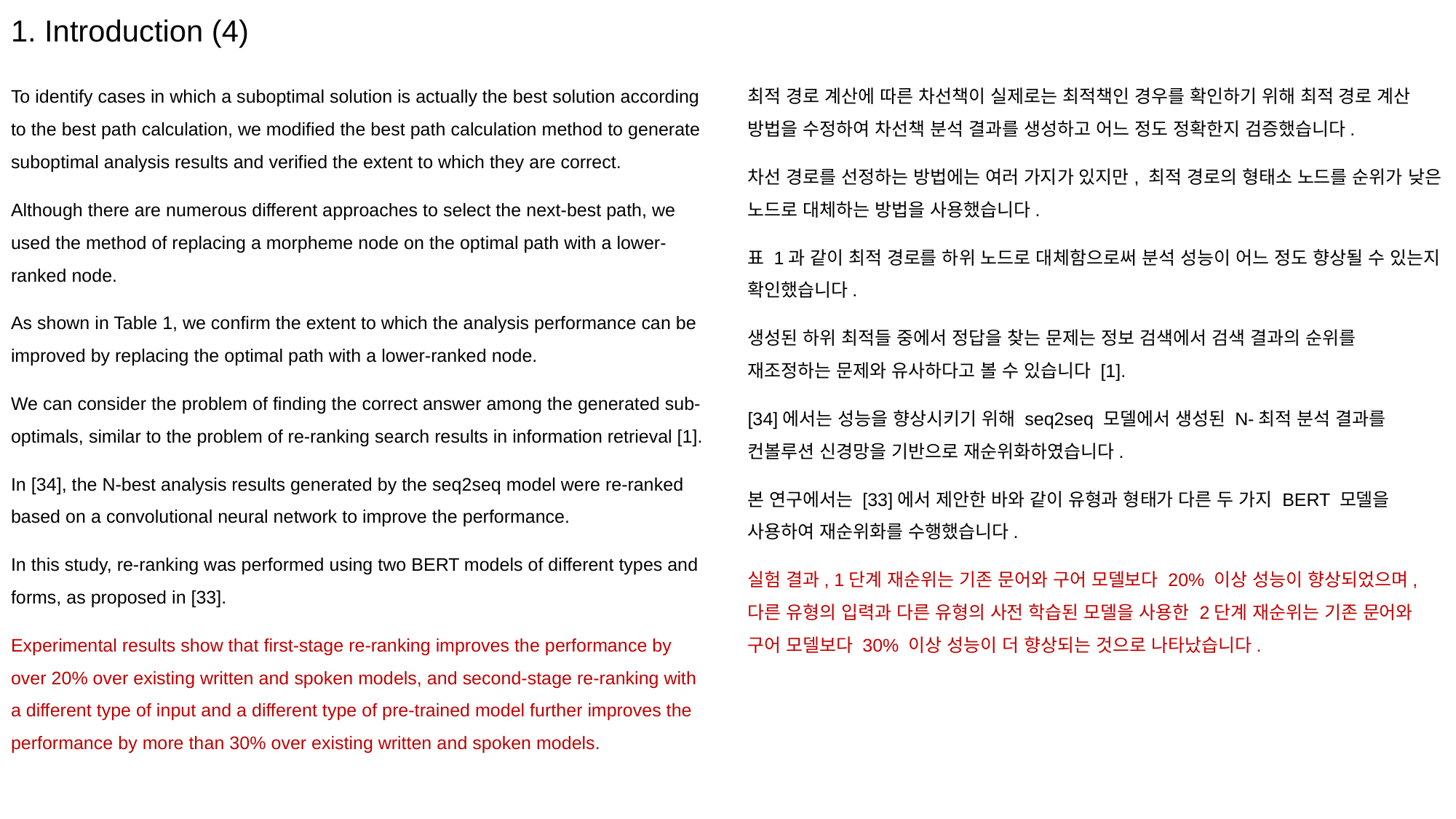

# 1. Introduction (4)
To identify cases in which a suboptimal solution is actually the best solution according to the best path calculation, we modified the best path calculation method to generate suboptimal analysis results and verified the extent to which they are correct.
Although there are numerous different approaches to select the next-best path, we used the method of replacing a morpheme node on the optimal path with a lower-ranked node.
As shown in Table 1, we confirm the extent to which the analysis performance can be improved by replacing the optimal path with a lower-ranked node.
We can consider the problem of finding the correct answer among the generated sub-optimals, similar to the problem of re-ranking search results in information retrieval [1].
In [34], the N-best analysis results generated by the seq2seq model were re-ranked based on a convolutional neural network to improve the performance.
In this study, re-ranking was performed using two BERT models of different types and forms, as proposed in [33].
Experimental results show that first-stage re-ranking improves the performance by over 20% over existing written and spoken models, and second-stage re-ranking with a different type of input and a different type of pre-trained model further improves the performance by more than 30% over existing written and spoken models.
최적 경로 계산에 따른 차선책이 실제로는 최적책인 경우를 확인하기 위해 최적 경로 계산 방법을 수정하여 차선책 분석 결과를 생성하고 어느 정도 정확한지 검증했습니다.
차선 경로를 선정하는 방법에는 여러 가지가 있지만, 최적 경로의 형태소 노드를 순위가 낮은 노드로 대체하는 방법을 사용했습니다.
표 1과 같이 최적 경로를 하위 노드로 대체함으로써 분석 성능이 어느 정도 향상될 수 있는지 확인했습니다.
생성된 하위 최적들 중에서 정답을 찾는 문제는 정보 검색에서 검색 결과의 순위를 재조정하는 문제와 유사하다고 볼 수 있습니다 [1].
[34]에서는 성능을 향상시키기 위해 seq2seq 모델에서 생성된 N-최적 분석 결과를 컨볼루션 신경망을 기반으로 재순위화하였습니다.
본 연구에서는 [33]에서 제안한 바와 같이 유형과 형태가 다른 두 가지 BERT 모델을 사용하여 재순위화를 수행했습니다.
실험 결과, 1단계 재순위는 기존 문어와 구어 모델보다 20% 이상 성능이 향상되었으며, 다른 유형의 입력과 다른 유형의 사전 학습된 모델을 사용한 2단계 재순위는 기존 문어와 구어 모델보다 30% 이상 성능이 더 향상되는 것으로 나타났습니다.